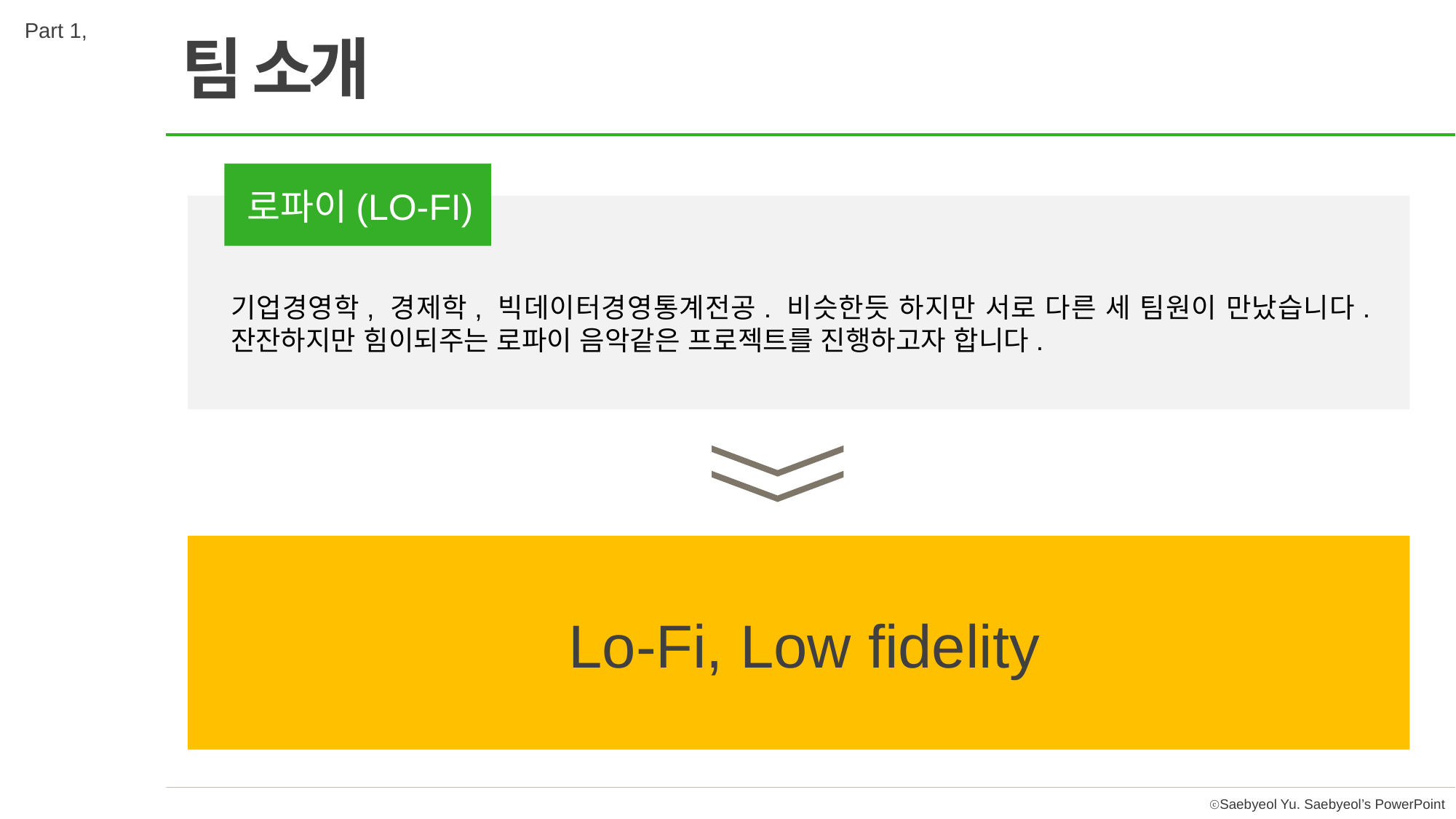

Part 1,
팀 소개

로파이(LO-FI)

기업경영학, 경제학, 빅데이터경영통계전공. 비슷한듯 하지만 서로 다른 세 팀원이 만났습니다. 잔잔하지만 힘이되주는 로파이 음악같은 프로젝트를 진행하고자 합니다.

Lo-Fi, Low fidelity